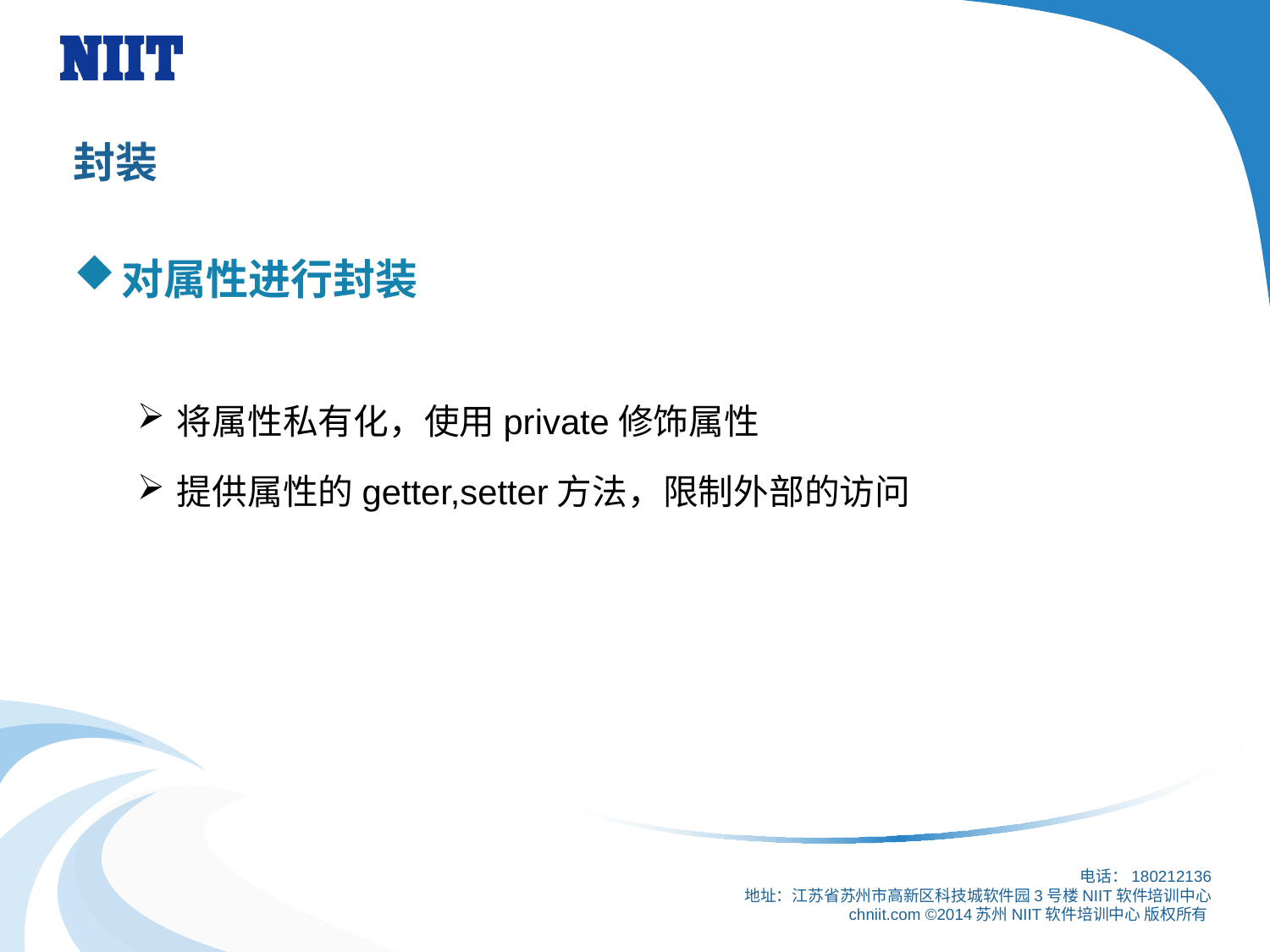

# 封装
对属性进行封装

将属性私有化，使用private修饰属性
提供属性的getter,setter方法，限制外部的访问